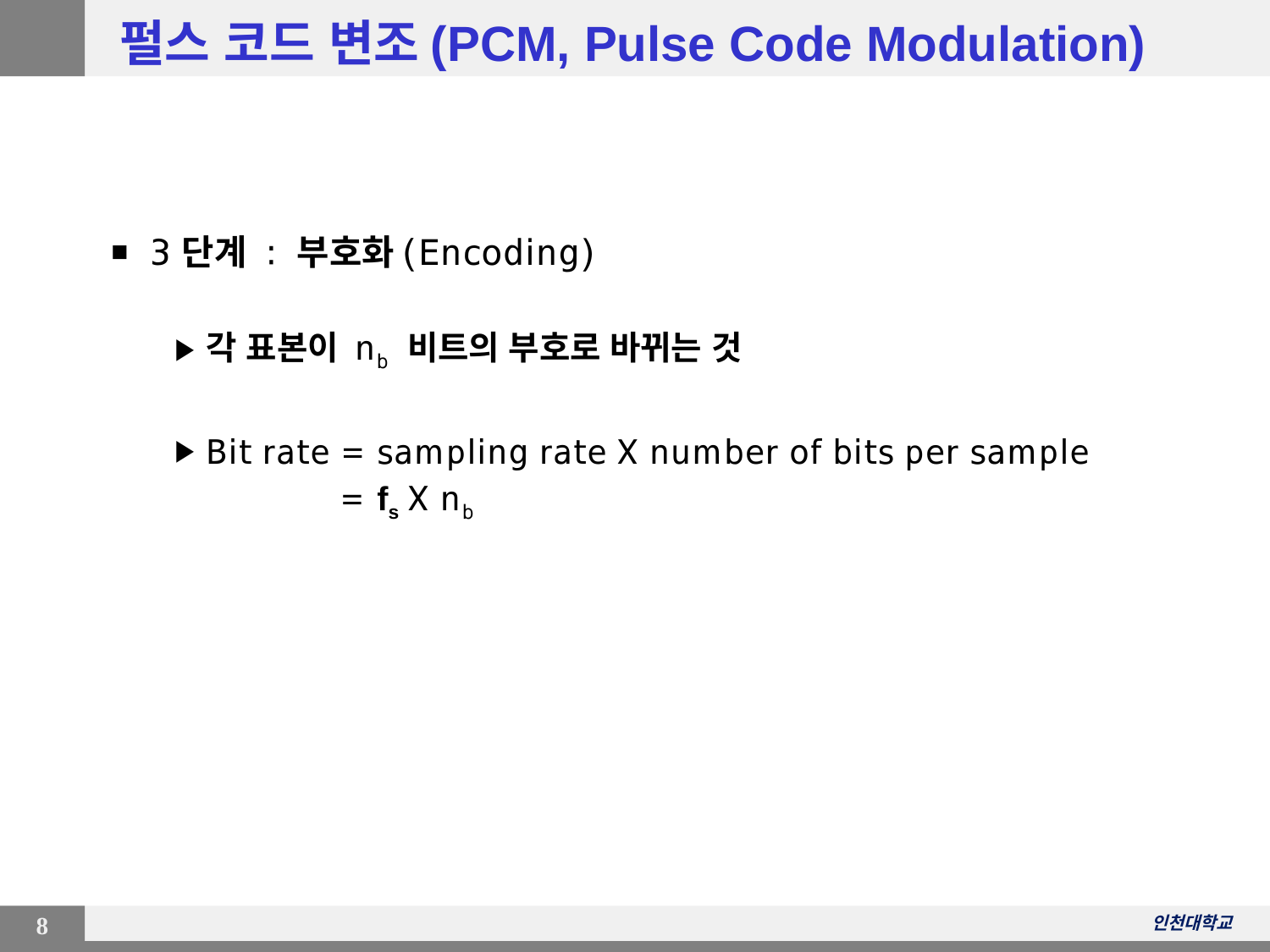

# 펄스 코드 변조(PCM, Pulse Code Modulation)

3단계 : 부호화(Encoding)

각 표본이 nb 비트의 부호로 바뀌는 것

Bit rate = sampling rate X number of bits per sample
                 = fs X nb